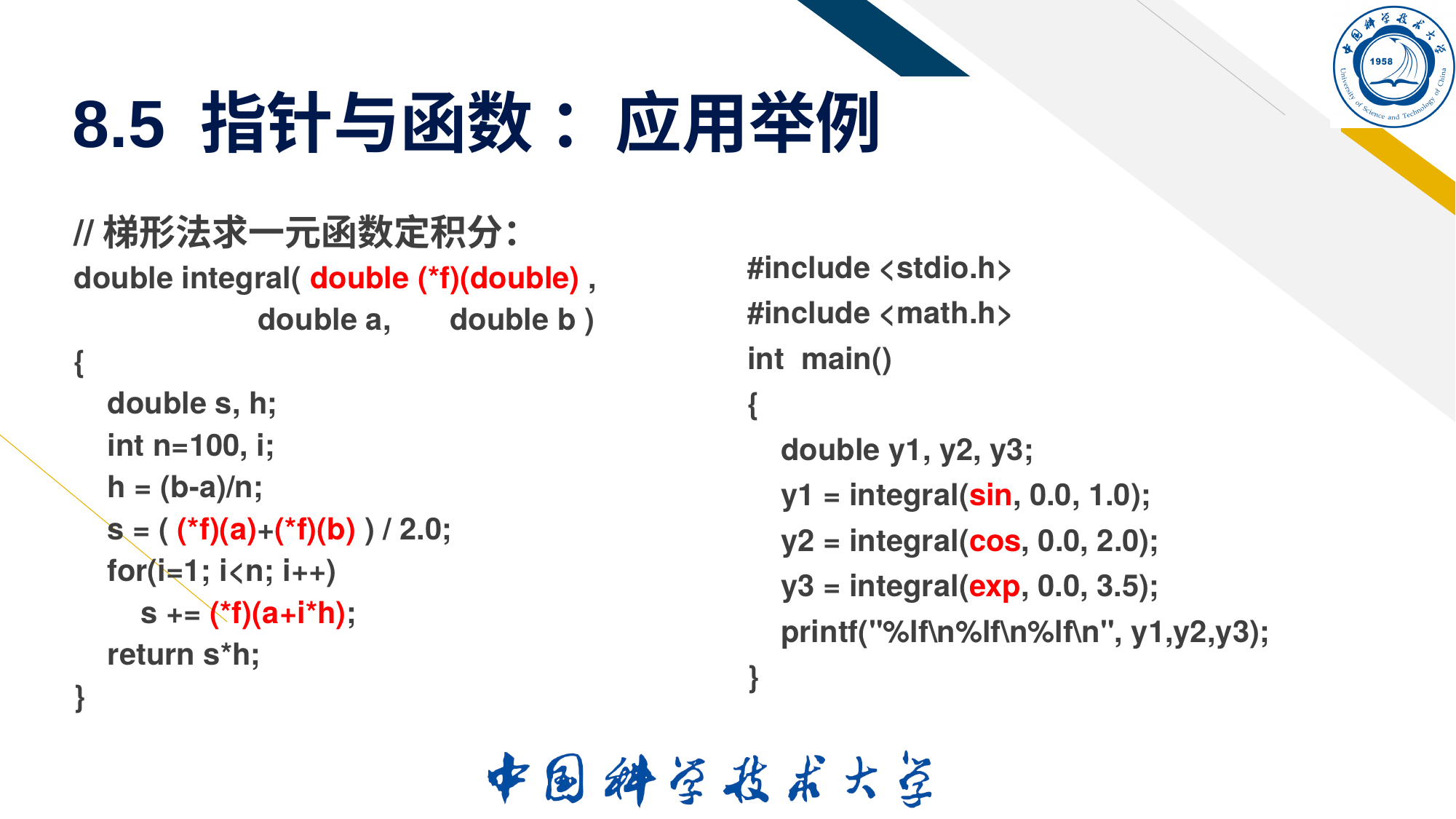

# 8.5 指针与函数 ：应用举例
//梯形法求一元函数定积分：
double integral( double (*f)(double) ,
                      double a,       double b )
{
    double s, h;
    int n=100, i;
    h = (b-a)/n;
    s = ( (*f)(a)+(*f)(b) ) / 2.0;
    for(i=1; i<n; i++)
        s += (*f)(a+i*h);
    return s*h;
}

#include <stdio.h>
#include <math.h>
int  main()
{
    double y1, y2, y3;
    y1 = integral(sin, 0.0, 1.0);
    y2 = integral(cos, 0.0, 2.0);
    y3 = integral(exp, 0.0, 3.5);
    printf("%lf\n%lf\n%lf\n", y1,y2,y3);
}